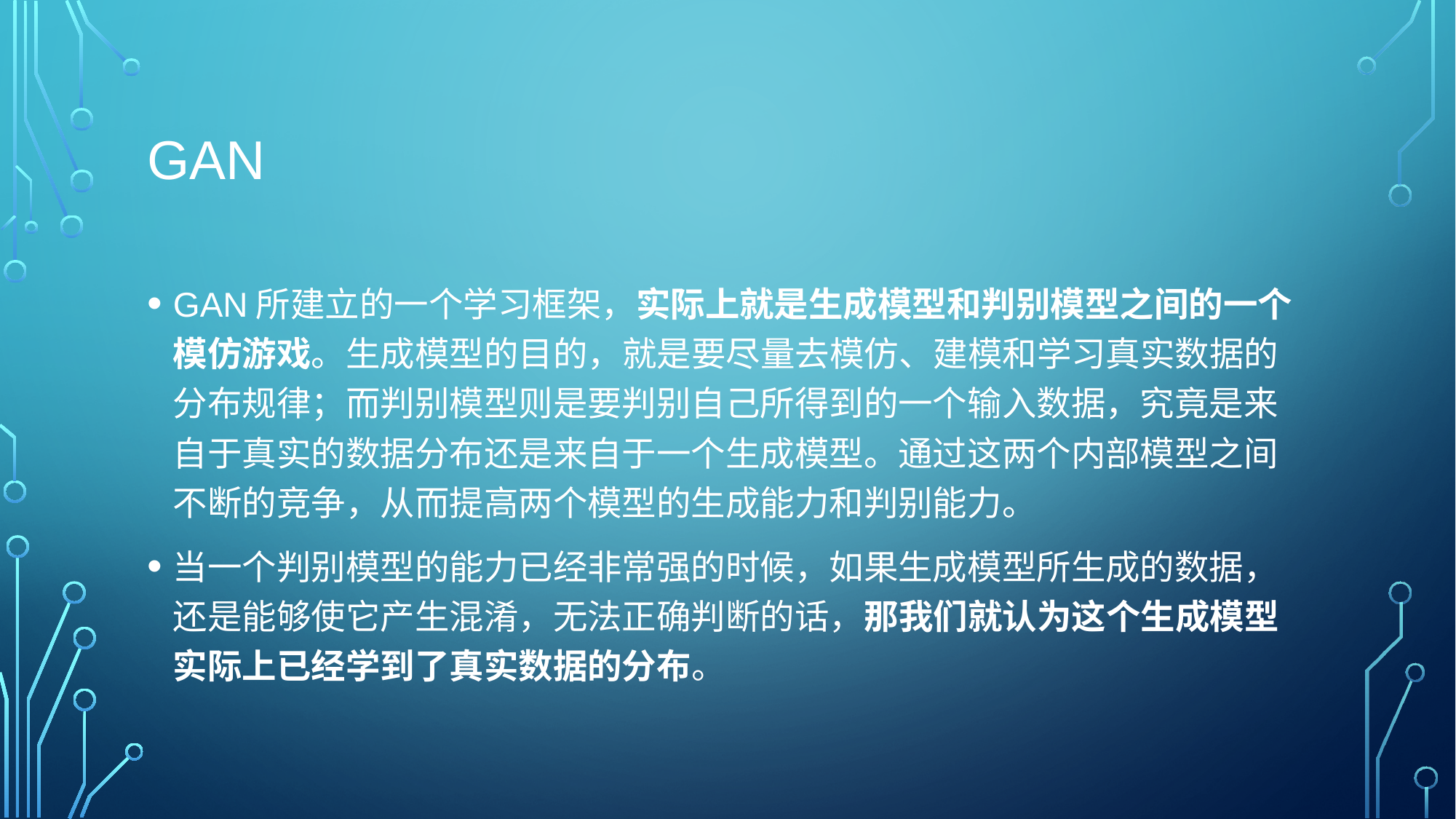

# GAN
GAN所建立的一个学习框架，实际上就是生成模型和判别模型之间的一个模仿游戏。生成模型的目的，就是要尽量去模仿、建模和学习真实数据的分布规律；而判别模型则是要判别自己所得到的一个输入数据，究竟是来自于真实的数据分布还是来自于一个生成模型。通过这两个内部模型之间不断的竞争，从而提高两个模型的生成能力和判别能力。
当一个判别模型的能力已经非常强的时候，如果生成模型所生成的数据，还是能够使它产生混淆，无法正确判断的话，那我们就认为这个生成模型实际上已经学到了真实数据的分布。